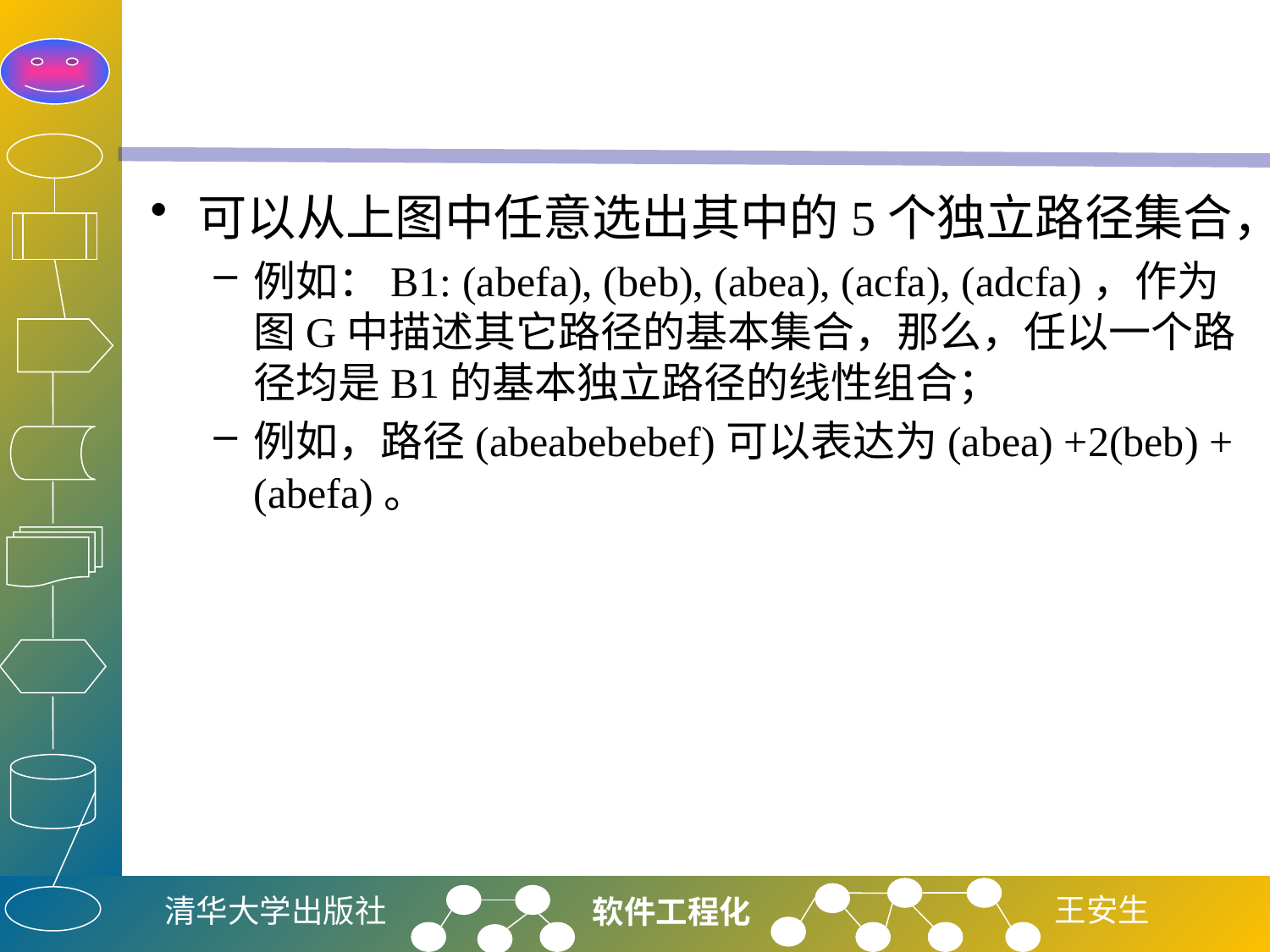

#
可以从上图中任意选出其中的5个独立路径集合，
例如：B1: (abefa), (beb), (abea), (acfa), (adcfa)，作为图G中描述其它路径的基本集合，那么，任以一个路径均是B1的基本独立路径的线性组合；
例如，路径(abeabebebef)可以表达为(abea) +2(beb) + (abefa)。